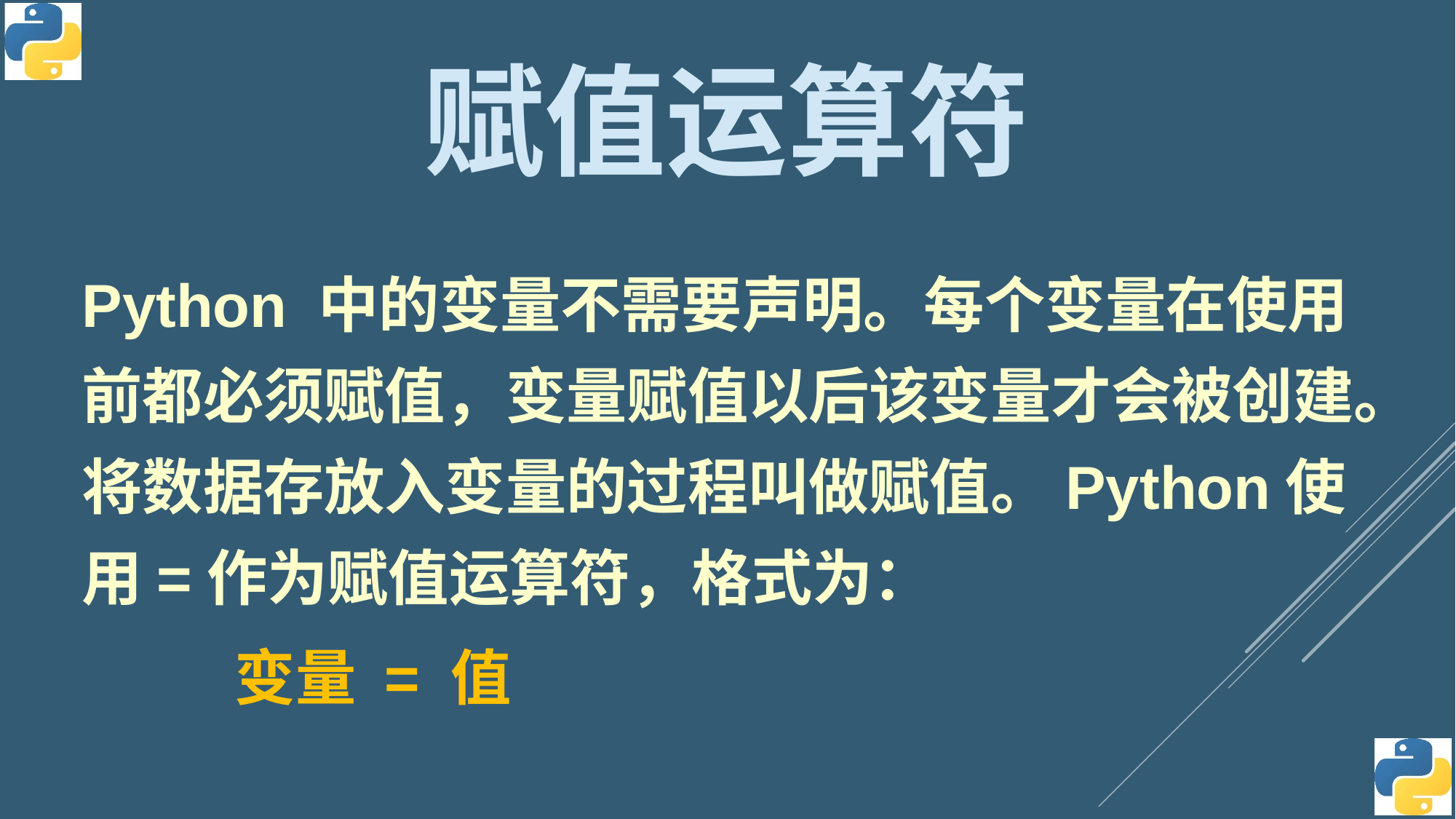

赋值运算符
Python 中的变量不需要声明。每个变量在使用前都必须赋值，变量赋值以后该变量才会被创建。
将数据存放入变量的过程叫做赋值。Python使用=作为赋值运算符，格式为：
          变量 = 值